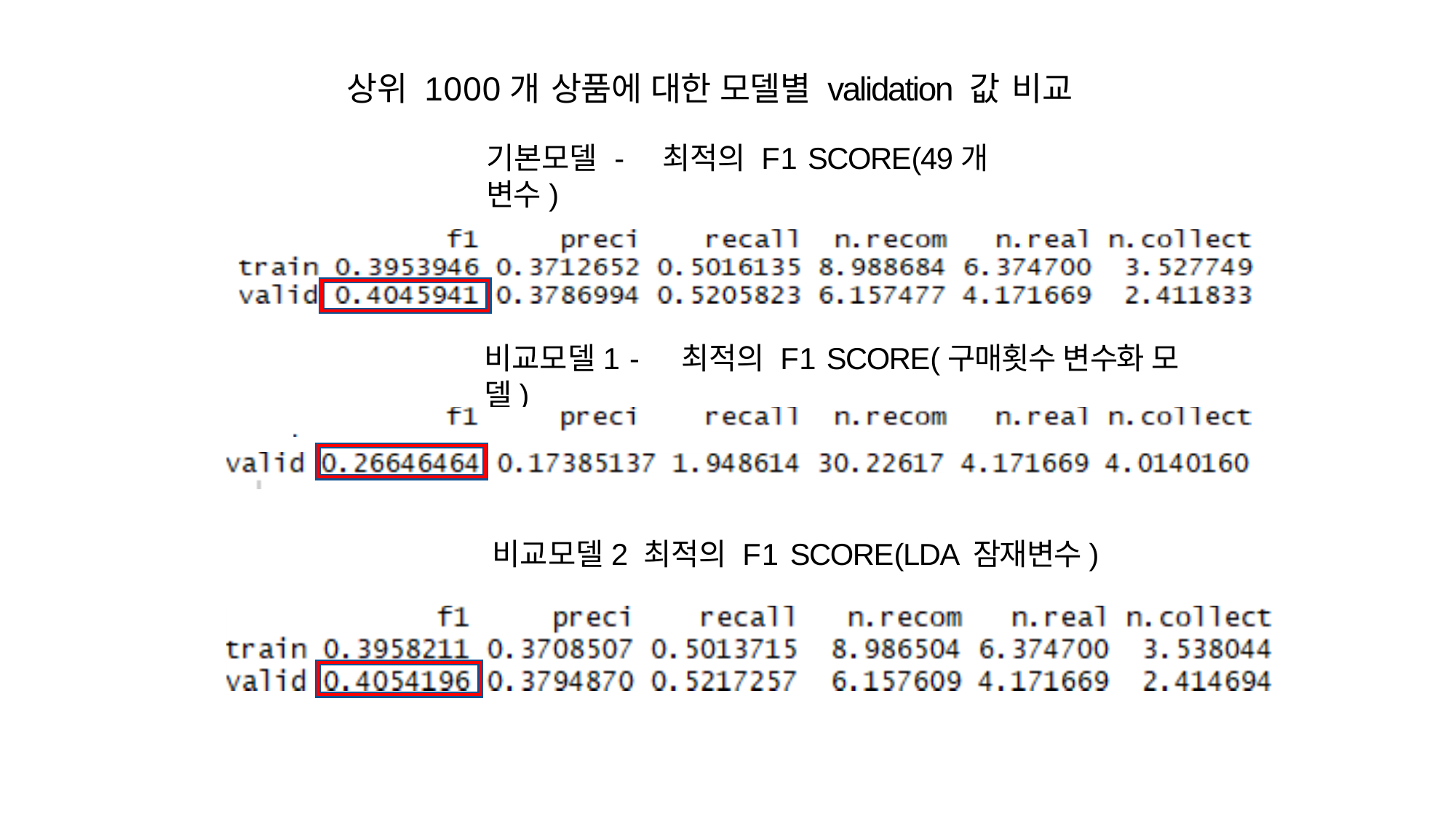

상위 1000개 상품에 대한 모델별 validation 값 비교
# 기본모델 -	최적의 F1 SCORE(49개 변수)

비교모델1 -	최적의 F1 SCORE(구매횟수 변수화 모델)

비교모델2 최적의 F1 SCORE(LDA 잠재변수)